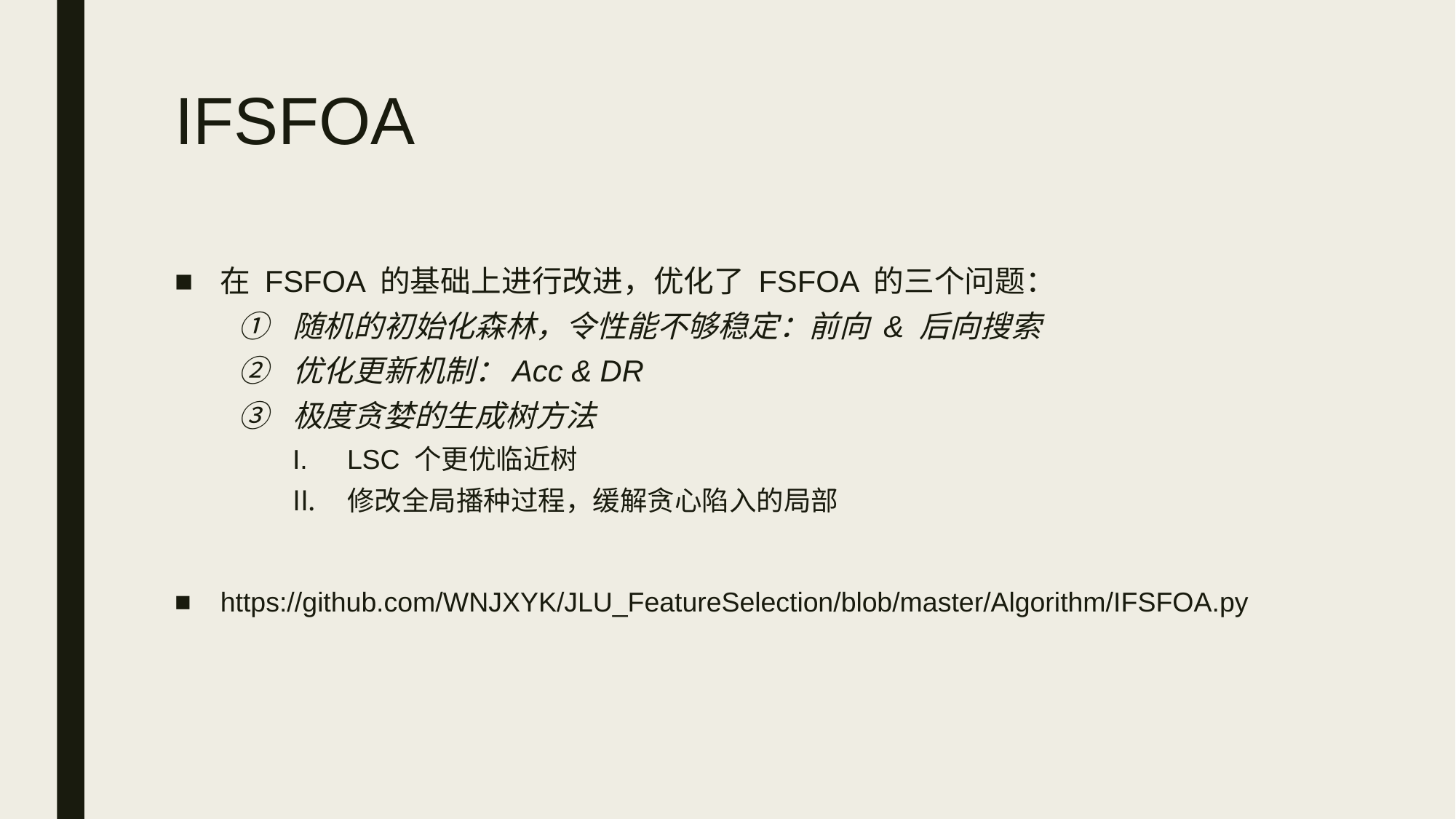

# IFSFOA
在 FSFOA 的基础上进行改进，优化了 FSFOA 的三个问题：
随机的初始化森林，令性能不够稳定：前向 & 后向搜索
优化更新机制：Acc & DR
极度贪婪的生成树方法
LSC 个更优临近树
修改全局播种过程，缓解贪心陷入的局部

https://github.com/WNJXYK/JLU_FeatureSelection/blob/master/Algorithm/IFSFOA.py